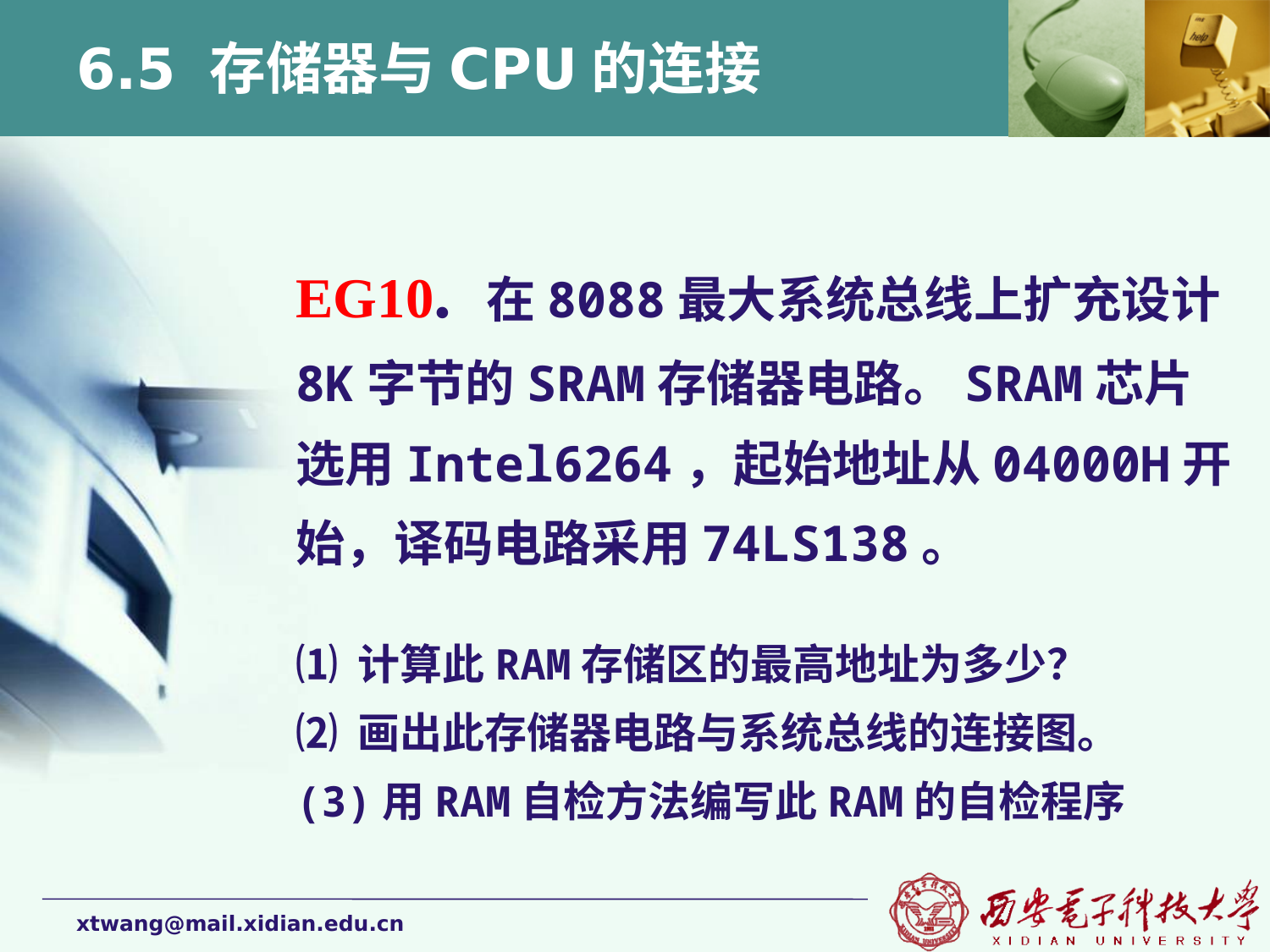

# 6.5 存储器与CPU的连接
EG10. 在8088最大系统总线上扩充设计8K字节的SRAM存储器电路。SRAM芯片选用Intel6264，起始地址从04000H开始，译码电路采用74LS138。
⑴ 计算此RAM存储区的最高地址为多少？
⑵ 画出此存储器电路与系统总线的连接图。
(3)用RAM自检方法编写此RAM的自检程序
xtwang@mail.xidian.edu.cn